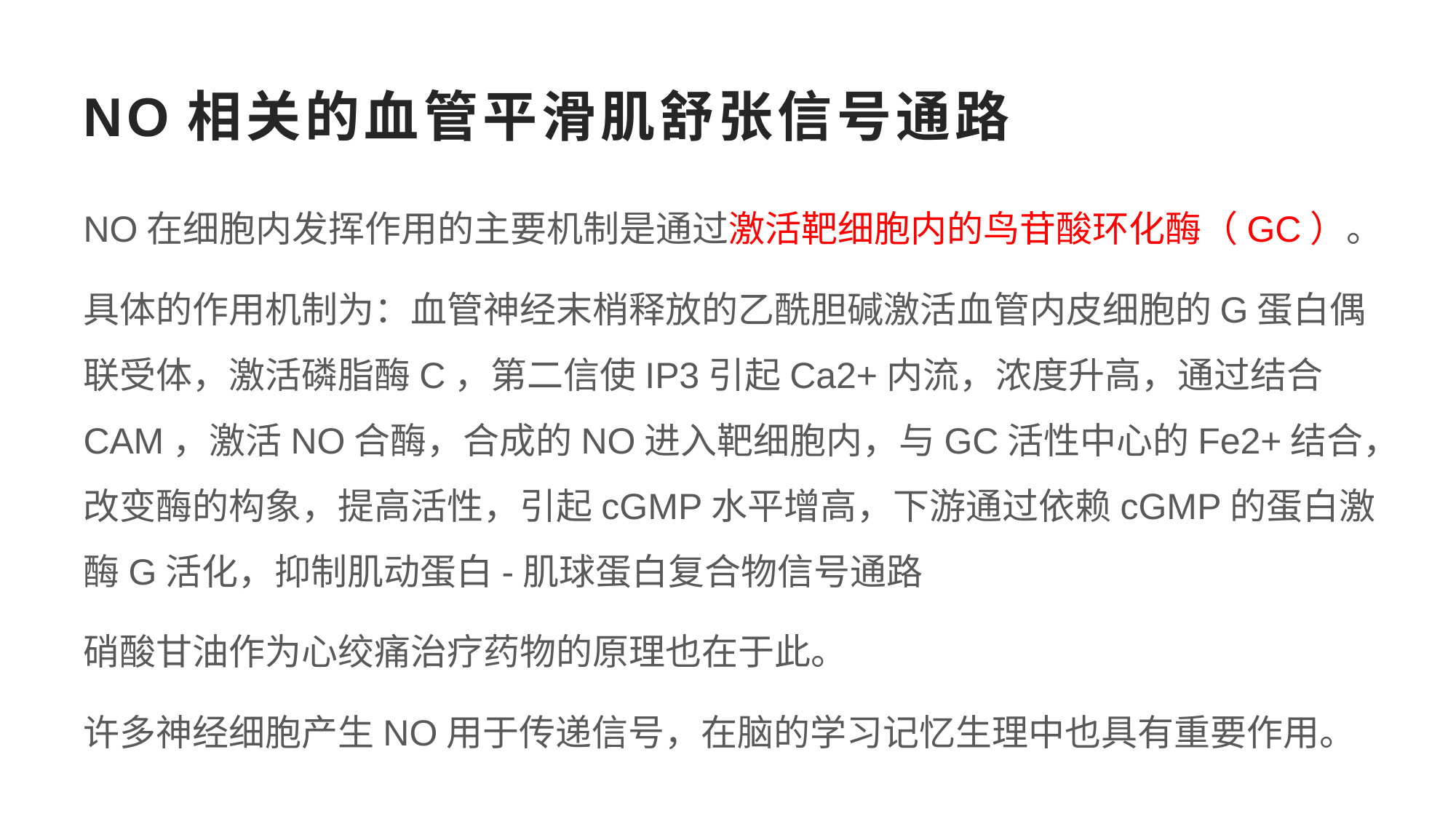

# NO相关的血管平滑肌舒张信号通路
NO在细胞内发挥作用的主要机制是通过激活靶细胞内的鸟苷酸环化酶（GC）。
具体的作用机制为：血管神经末梢释放的乙酰胆碱激活血管内皮细胞的G蛋白偶联受体，激活磷脂酶C，第二信使IP3引起Ca2+内流，浓度升高，通过结合CAM，激活NO合酶，合成的NO进入靶细胞内，与GC活性中心的Fe2+结合，改变酶的构象，提高活性，引起cGMP水平增高，下游通过依赖cGMP的蛋白激酶G活化，抑制肌动蛋白-肌球蛋白复合物信号通路
硝酸甘油作为心绞痛治疗药物的原理也在于此。
许多神经细胞产生NO用于传递信号，在脑的学习记忆生理中也具有重要作用。